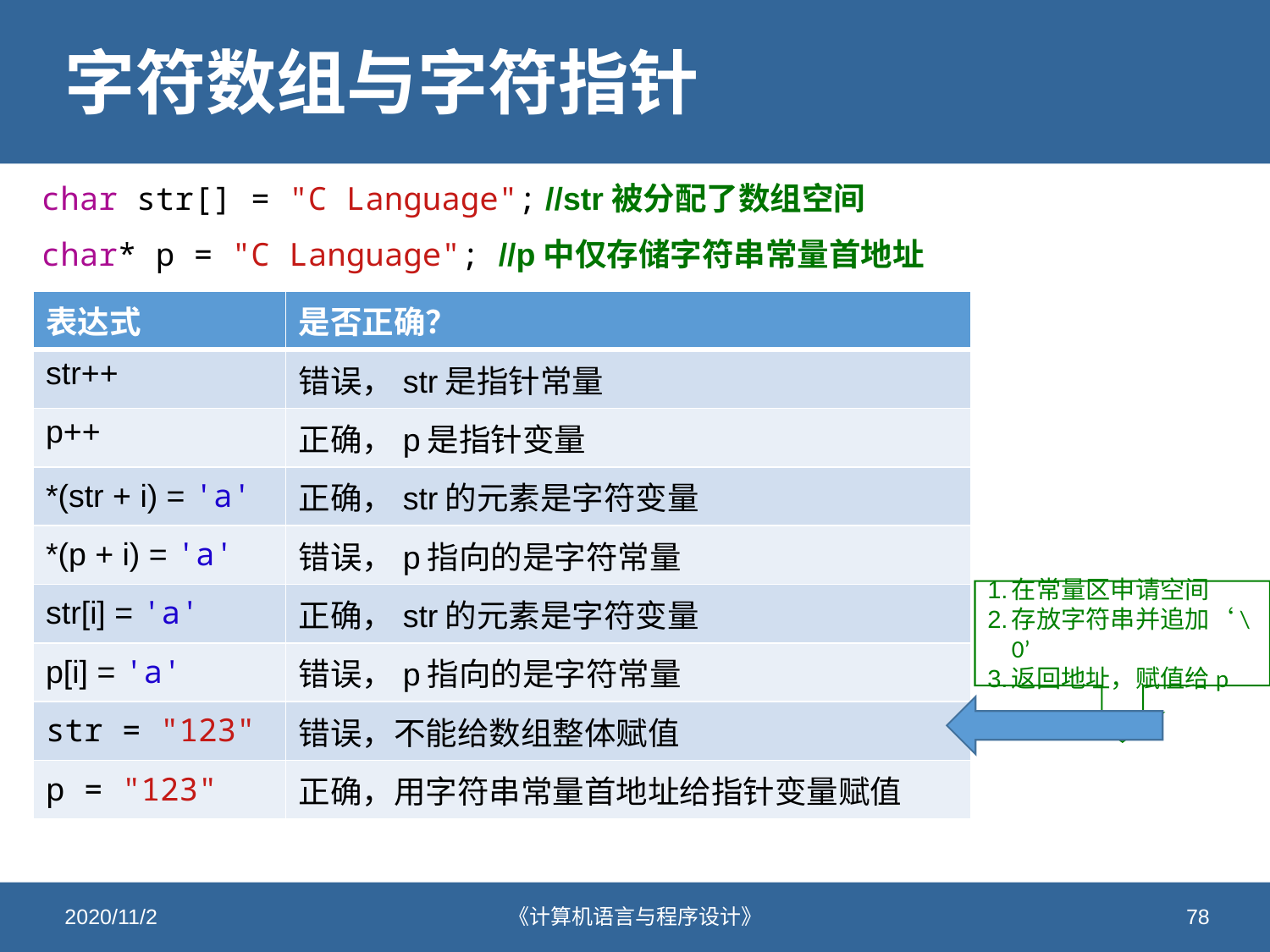

# 字符数组与字符指针
char str[] = "C Language"; //str被分配了数组空间
char* p = "C Language"; //p中仅存储字符串常量首地址
| 表达式 | 是否正确？ |
| --- | --- |
| str++ | 错误，str是指针常量 |
| p++ | 正确，p是指针变量 |
| \*(str + i) = 'a' | 正确，str的元素是字符变量 |
| \*(p + i) = 'a' | 错误，p指向的是字符常量 |
| str[i] = 'a' | 正确，str的元素是字符变量 |
| p[i] = 'a' | 错误，p指向的是字符常量 |
| str = "123" | 错误，不能给数组整体赋值 |
| p = "123" | 正确，用字符串常量首地址给指针变量赋值 |
在常量区申请空间
存放字符串并追加‘\0’
返回地址，赋值给p

2020/11/2
《计算机语言与程序设计》
78